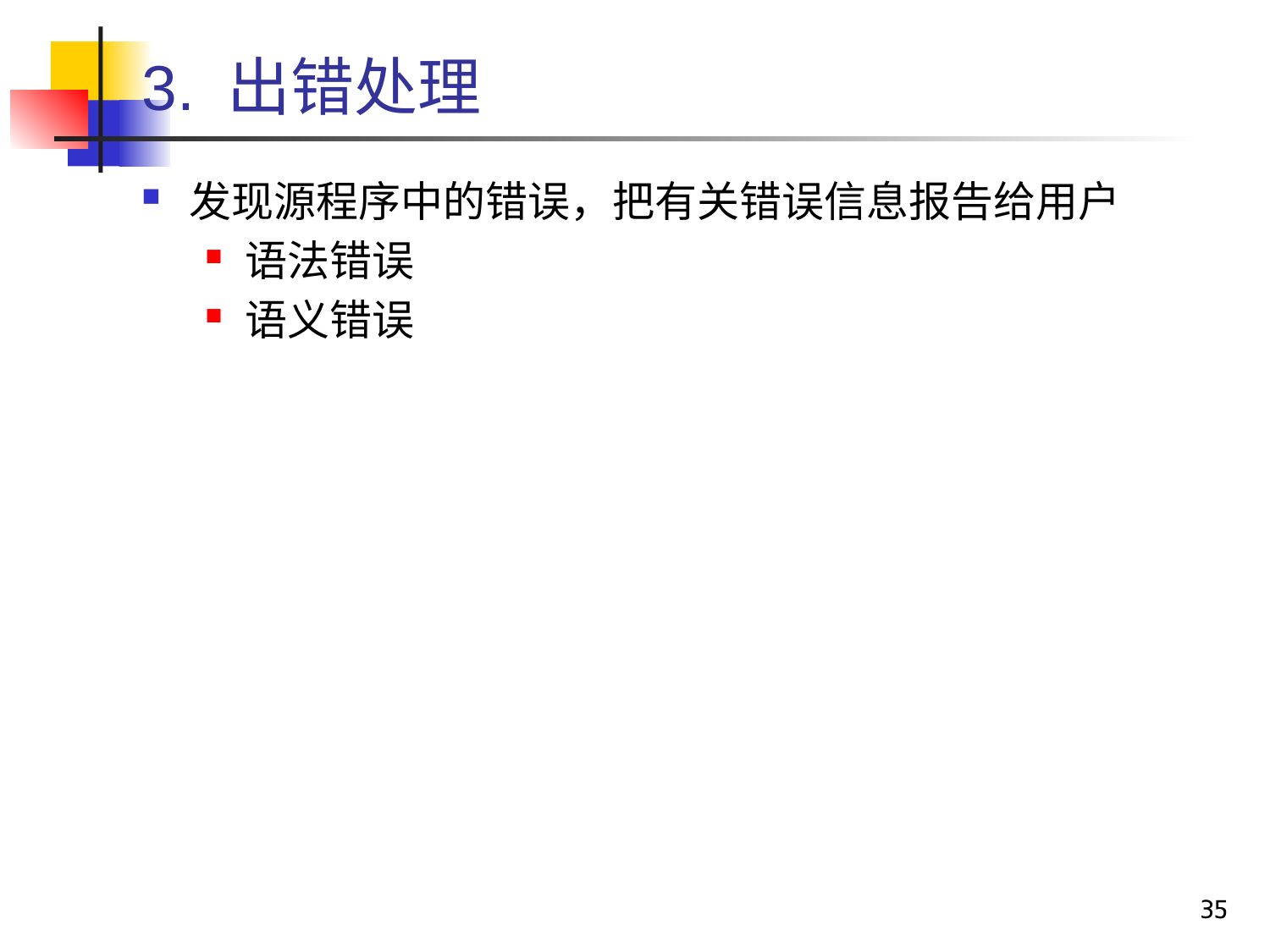

# 3. 出错处理
发现源程序中的错误，把有关错误信息报告给用户
语法错误
语义错误

35